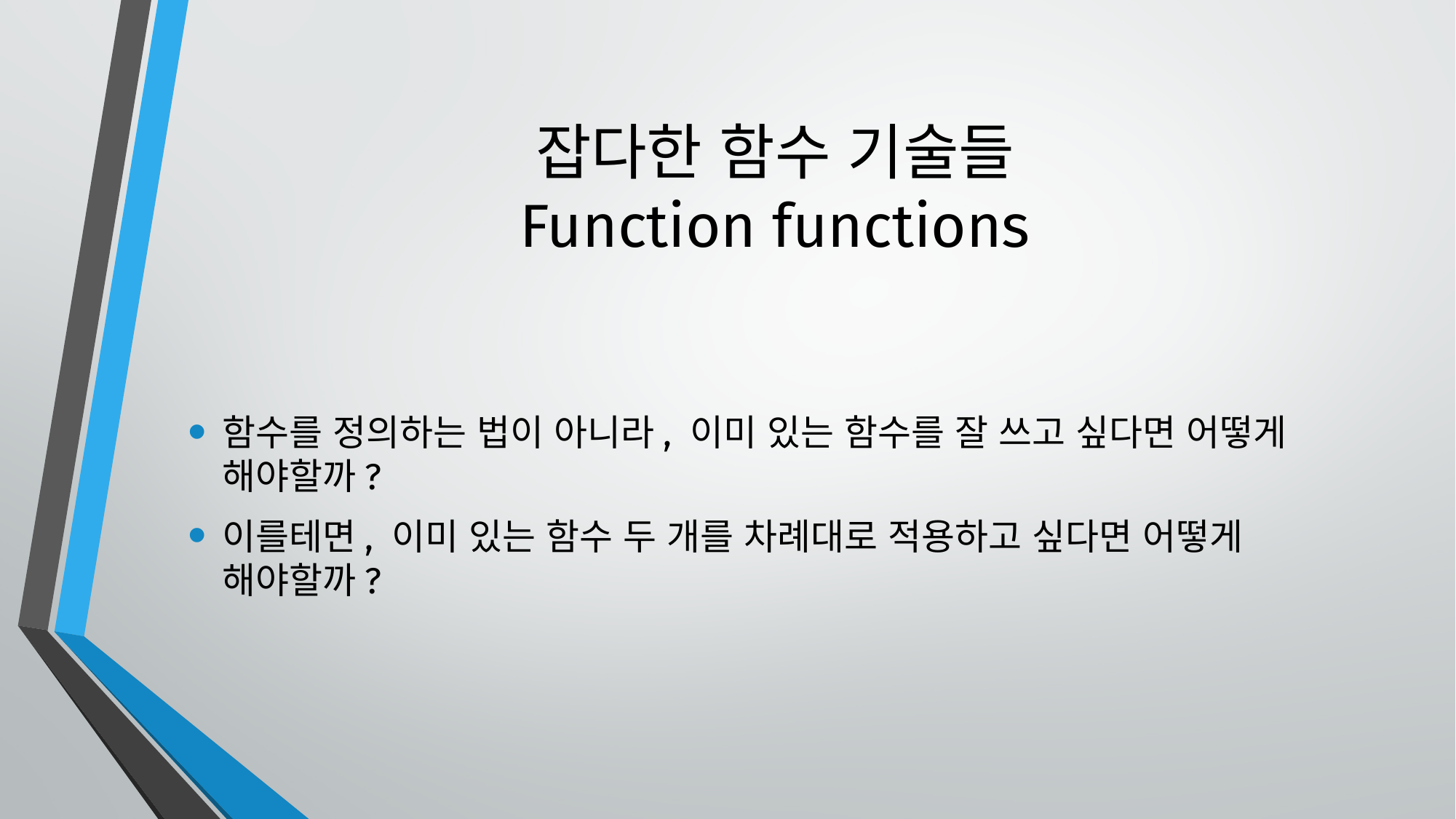

# 잡다한 함수 기술들 Function functions
함수를 정의하는 법이 아니라, 이미 있는 함수를 잘 쓰고 싶다면 어떻게 해야할까?
이를테면, 이미 있는 함수 두 개를 차례대로 적용하고 싶다면 어떻게 해야할까?